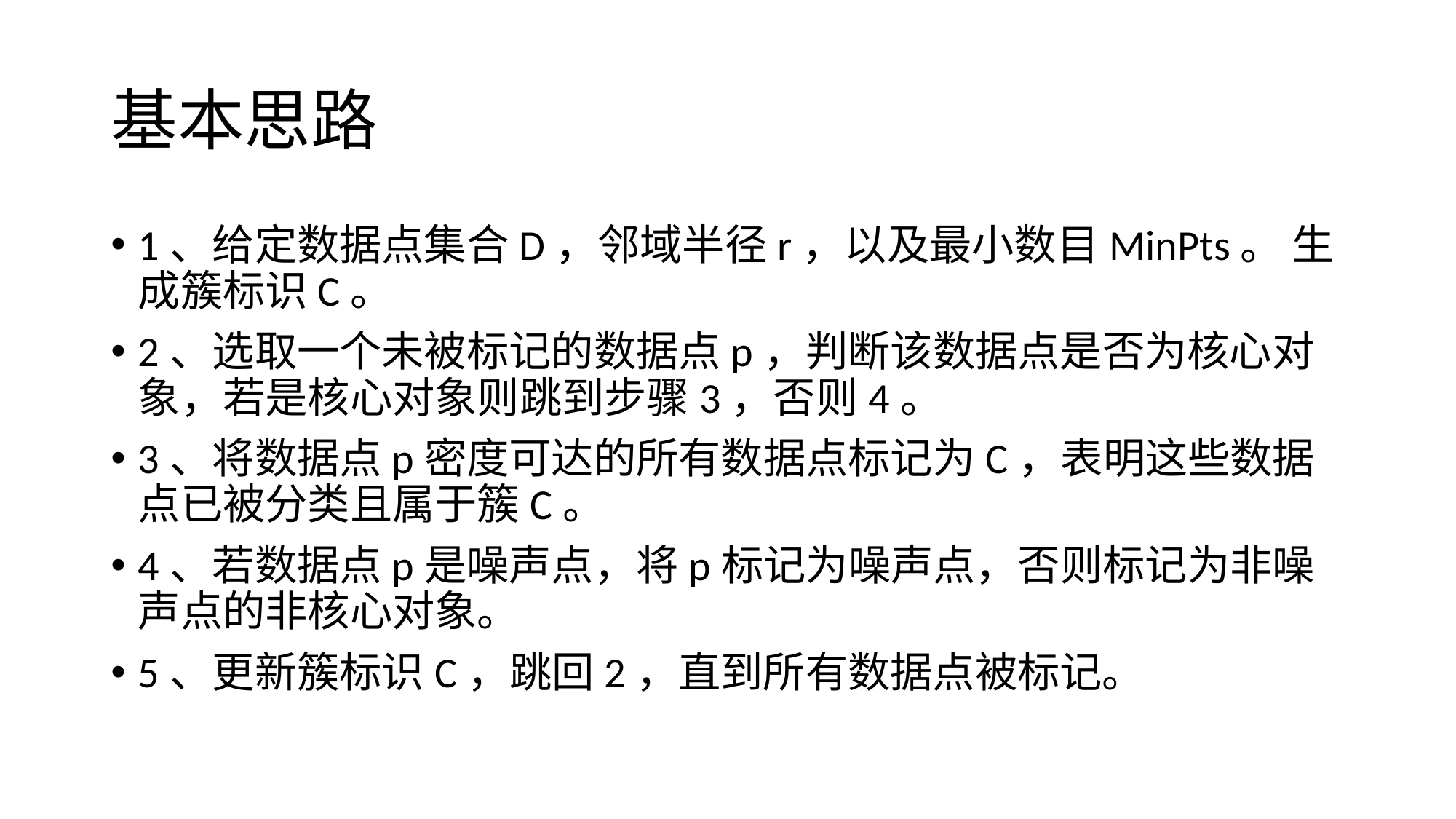

# 基本思路
1、给定数据点集合D，邻域半径r，以及最小数目MinPts。 生成簇标识C。
2、选取一个未被标记的数据点p，判断该数据点是否为核心对象，若是核心对象则跳到步骤3，否则4。
3、将数据点p密度可达的所有数据点标记为C，表明这些数据点已被分类且属于簇C。
4、若数据点p是噪声点，将p标记为噪声点，否则标记为非噪声点的非核心对象。
5、更新簇标识C，跳回2，直到所有数据点被标记。